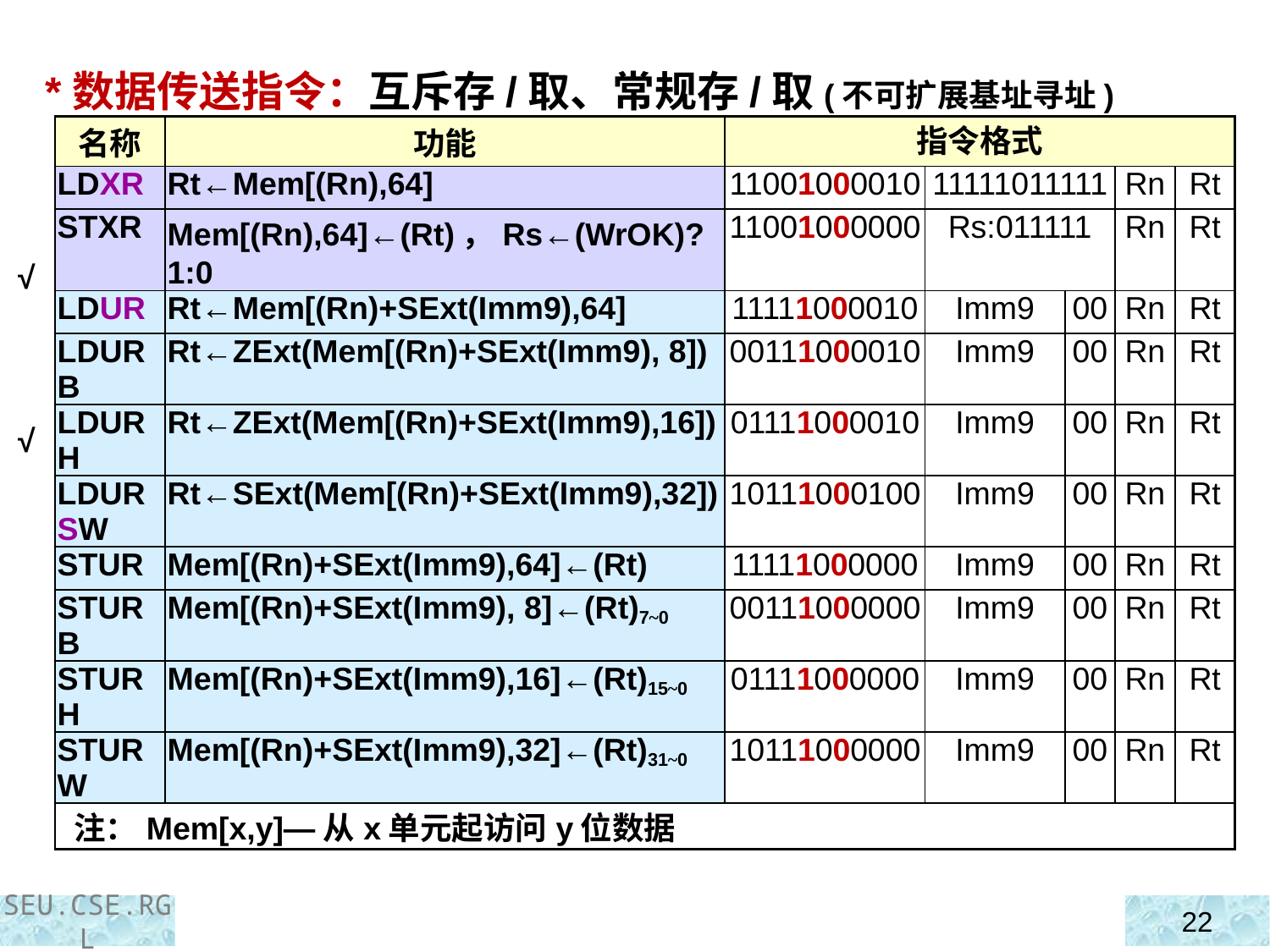

*数据传送指令：互斥存/取、常规存/取(不可扩展基址寻址)
| 名称 | 功能 | 指令格式 |  |  |  |  |
| --- | --- | --- | --- | --- | --- | --- |
| LDXR | Rt←Mem[(Rn),64] | 11001000010 | 11111011111 |  | Rn | Rt |
| STXR | Mem[(Rn),64]←(Rt)，Rs←(WrOK)?1:0 | 11001000000 | Rs:011111 |  | Rn | Rt |
| LDUR | Rt←Mem[(Rn)+SExt(Imm9),64] | 11111000010 | Imm9 | 00 | Rn | Rt |
| LDURB | Rt←ZExt(Mem[(Rn)+SExt(Imm9), 8]) | 00111000010 | Imm9 | 00 | Rn | Rt |
| LDURH | Rt←ZExt(Mem[(Rn)+SExt(Imm9),16]) | 01111000010 | Imm9 | 00 | Rn | Rt |
| LDURSW | Rt←SExt(Mem[(Rn)+SExt(Imm9),32]) | 10111000100 | Imm9 | 00 | Rn | Rt |
| STUR | Mem[(Rn)+SExt(Imm9),64]←(Rt) | 11111000000 | Imm9 | 00 | Rn | Rt |
| STURB | Mem[(Rn)+SExt(Imm9), 8]←(Rt)7~0 | 00111000000 | Imm9 | 00 | Rn | Rt |
| STURH | Mem[(Rn)+SExt(Imm9),16]←(Rt)15~0 | 01111000000 | Imm9 | 00 | Rn | Rt |
| STURW | Mem[(Rn)+SExt(Imm9),32]←(Rt)31~0 | 10111000000 | Imm9 | 00 | Rn | Rt |
| 注：Mem[x,y]—从x单元起访问y位数据 |  |  |  |  |  |  |
√

√

SEU.CSE.RGL
22